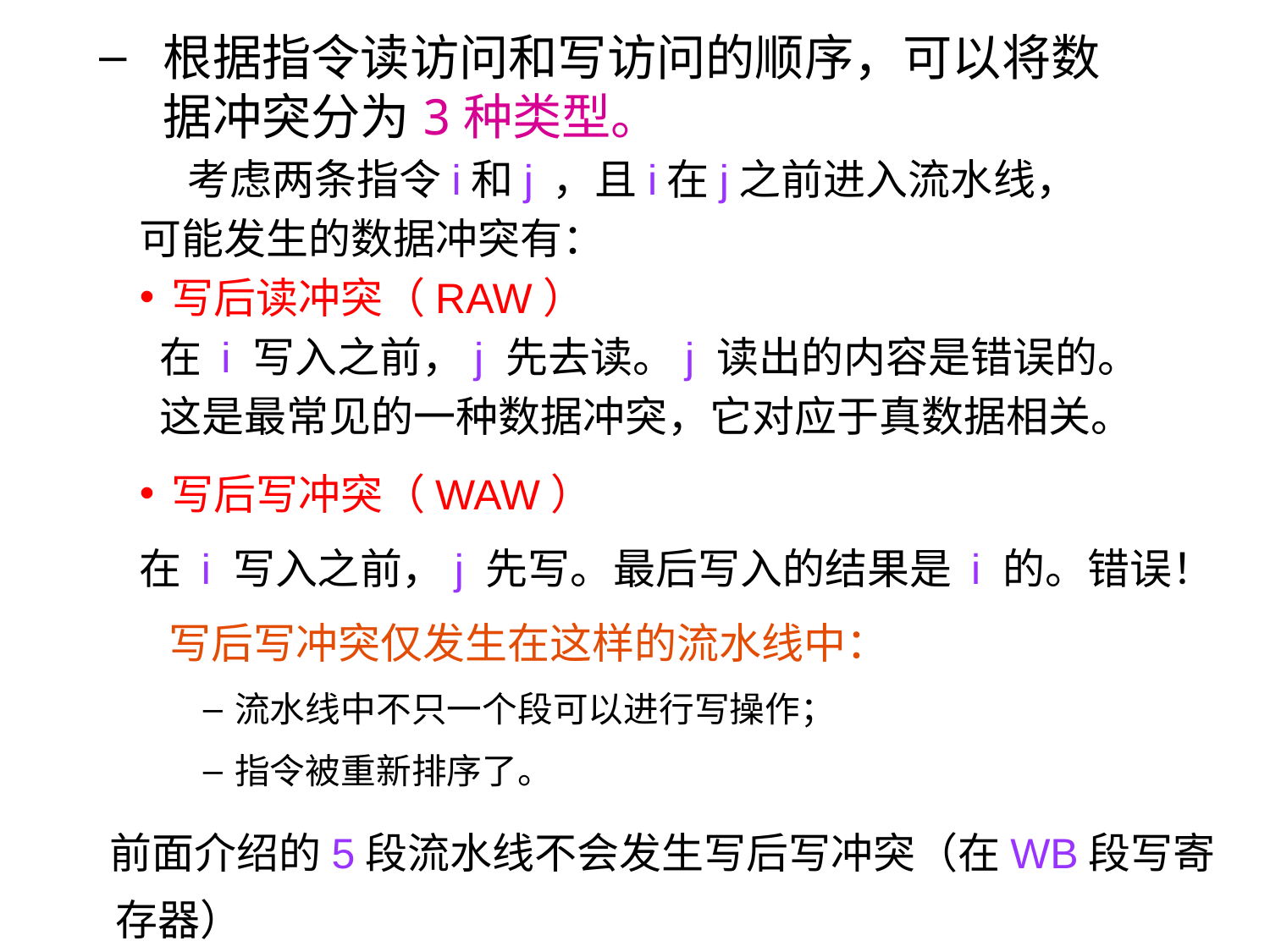

根据指令读访问和写访问的顺序，可以将数据冲突分为3种类型。
    考虑两条指令i和j ，且i在j之前进入流水线，
可能发生的数据冲突有：
写后读冲突（RAW）
 在 i 写入之前，j 先去读。j 读出的内容是错误的。
 这是最常见的一种数据冲突，它对应于真数据相关。
写后写冲突（WAW）
在 i 写入之前，j 先写。最后写入的结果是 i 的。错误！
  写后写冲突仅发生在这样的流水线中：
流水线中不只一个段可以进行写操作；
指令被重新排序了。
  前面介绍的5段流水线不会发生写后写冲突（在WB段写寄存器）